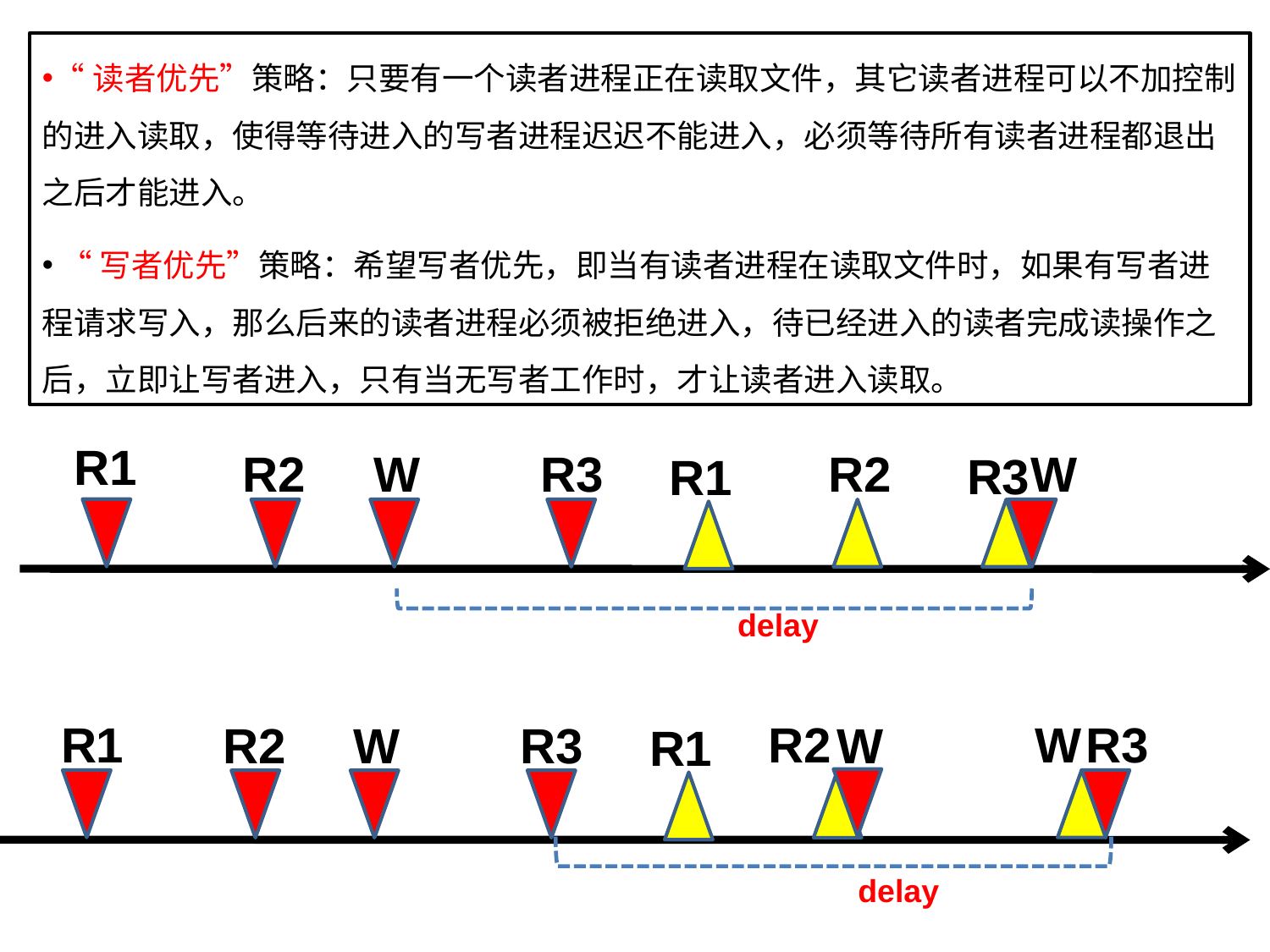

“读者优先”策略：只要有一个读者进程正在读取文件，其它读者进程可以不加控制的进入读取，使得等待进入的写者进程迟迟不能进入，必须等待所有读者进程都退出之后才能进入。
 “写者优先”策略：希望写者优先，即当有读者进程在读取文件时，如果有写者进程请求写入，那么后来的读者进程必须被拒绝进入，待已经进入的读者完成读操作之后，立即让写者进入，只有当无写者工作时，才让读者进入读取。

R1
R2
R2
W
R3
W
R3
R1

delay
R1
R2
W
R3
R2
W
R3
W
R1

delay